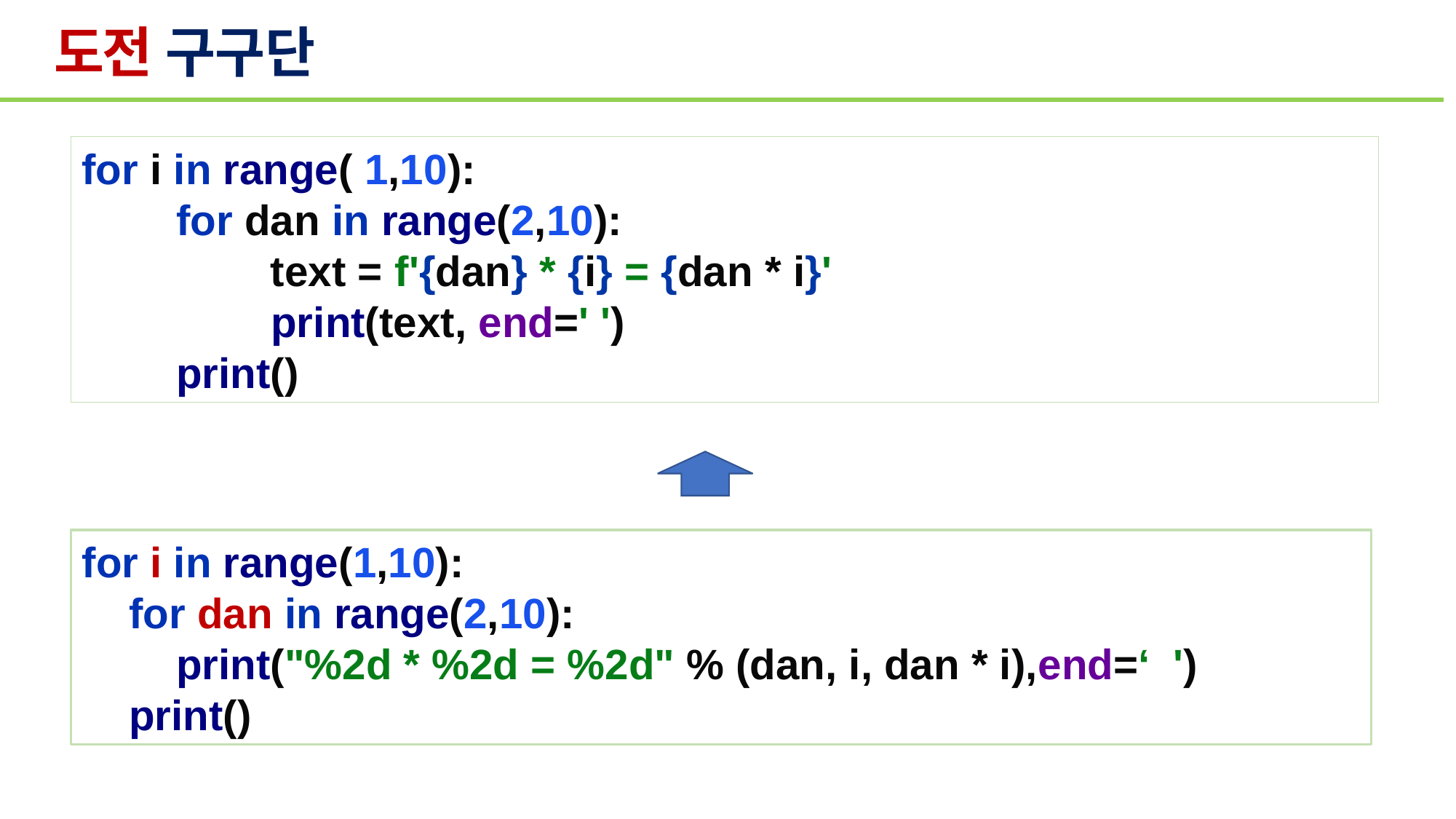

# 도전 구구단
for i in range( 1,10):
        for dan in range(2,10):
                text = f'{dan} * {i} = {dan * i}'
                print(text, end=' ')
        print()

for i in range(1,10):
    for dan in range(2,10):
        print("%2d * %2d = %2d" % (dan, i, dan * i),end=‘  ')
    print()